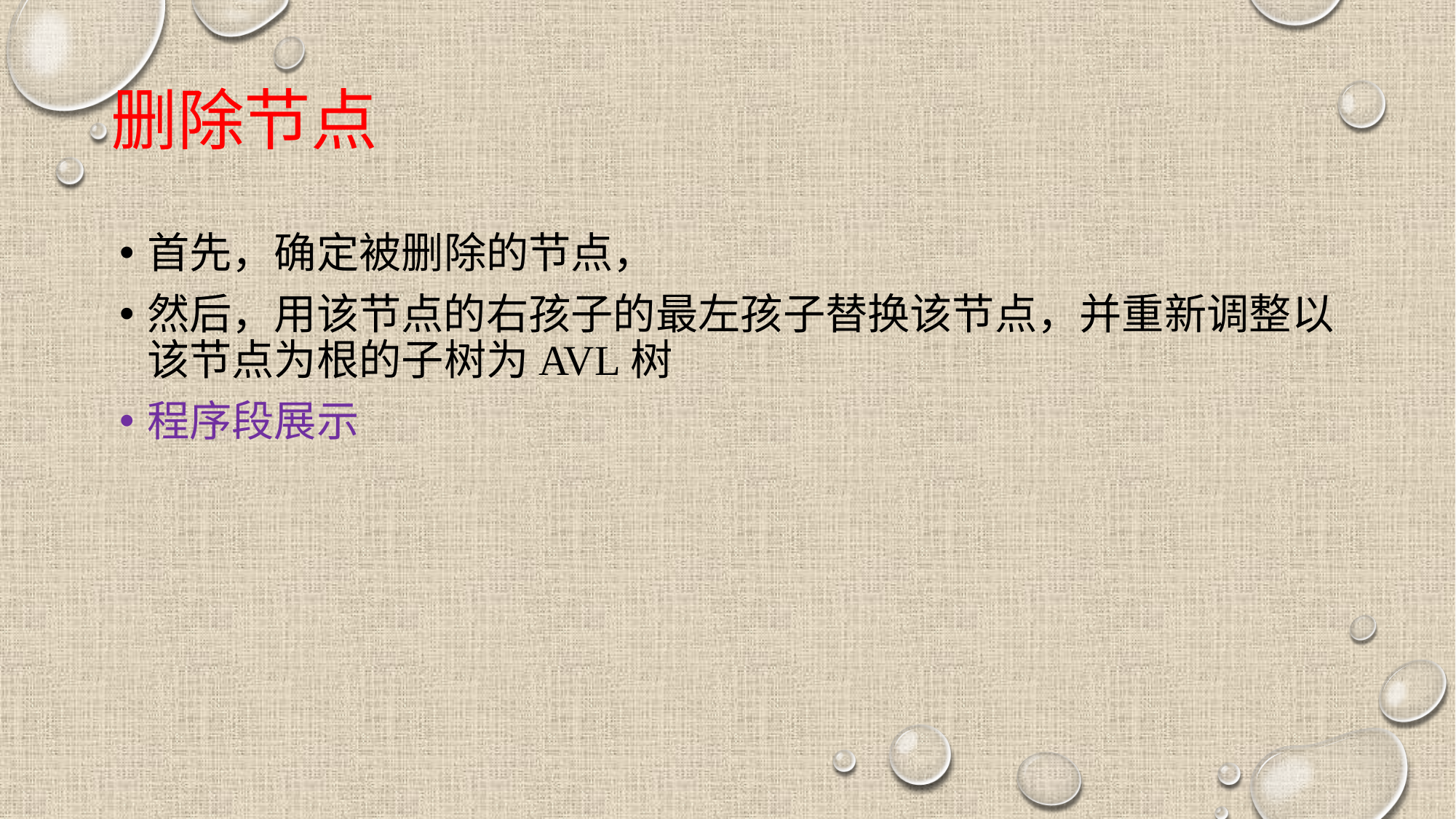

# 删除节点
首先，确定被删除的节点，
然后，用该节点的右孩子的最左孩子替换该节点，并重新调整以该节点为根的子树为AVL树
程序段展示